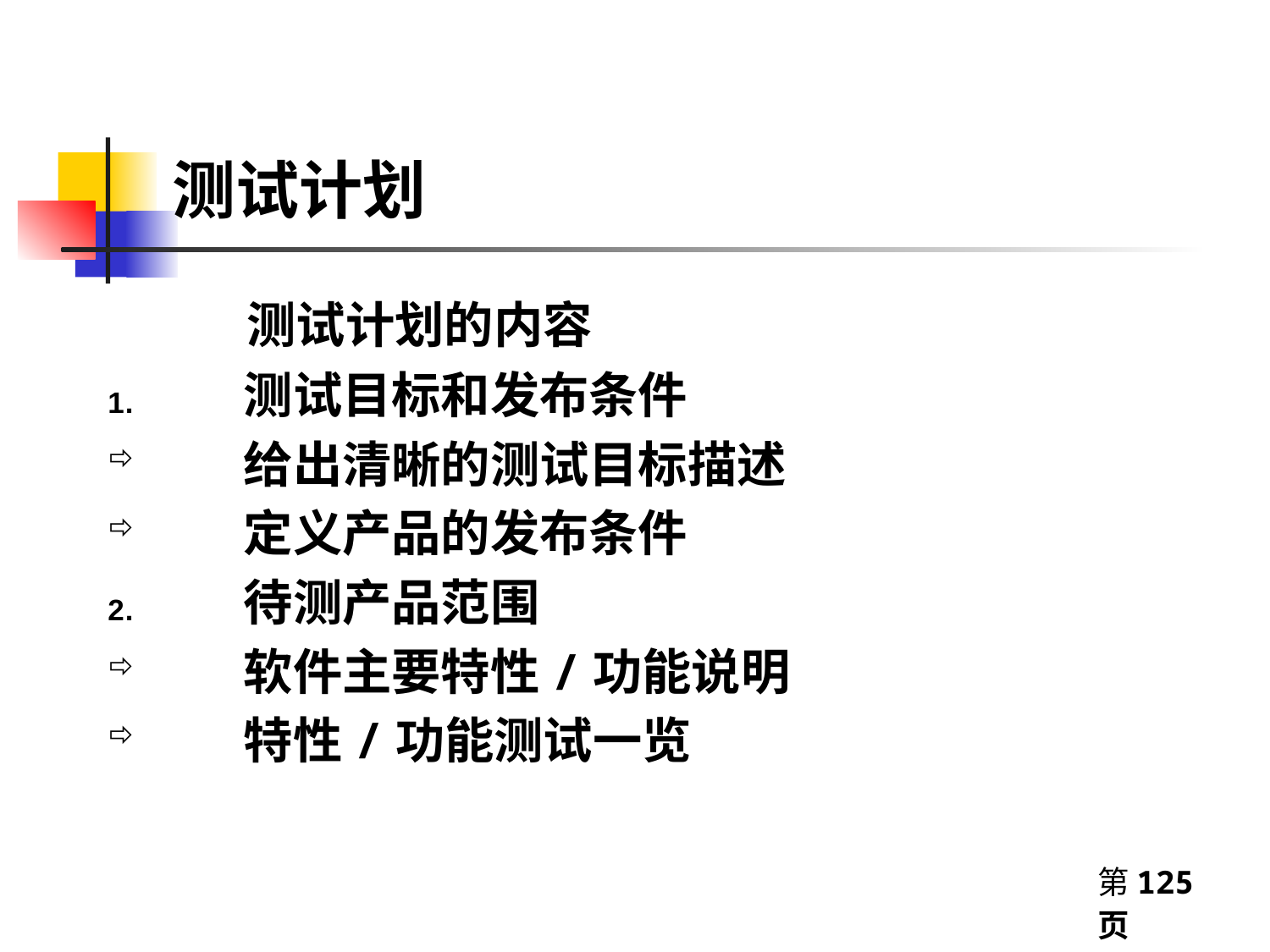

# 测试计划
 测试计划的内容
 测试目标和发布条件
 给出清晰的测试目标描述
 定义产品的发布条件
 待测产品范围
 软件主要特性/功能说明
 特性/功能测试一览